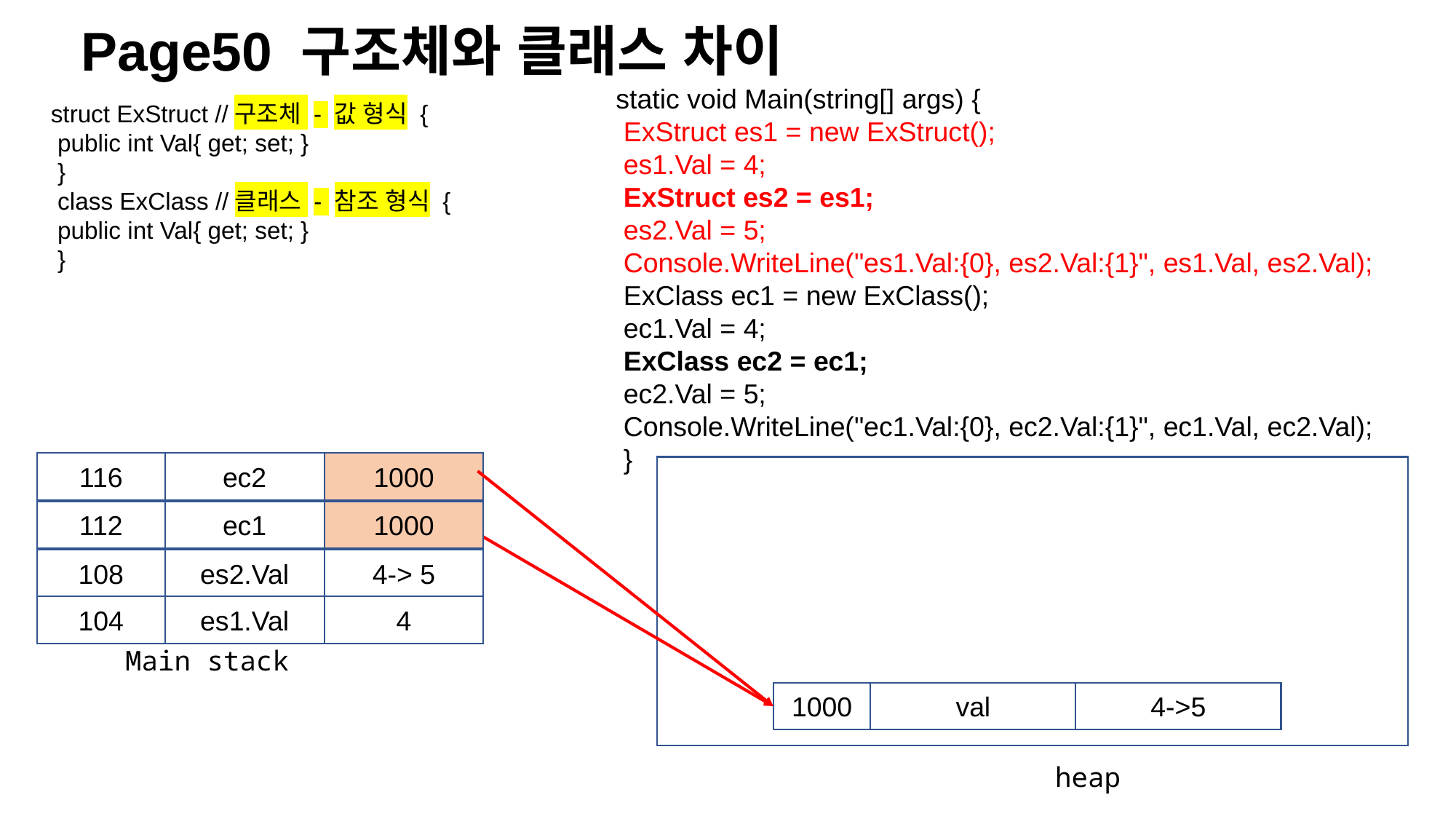

Page50 구조체와 클래스 차이
static void Main(string[] args) {
 ExStruct es1 = new ExStruct();
 es1.Val = 4;
 ExStruct es2 = es1;
 es2.Val = 5;
 Console.WriteLine("es1.Val:{0}, es2.Val:{1}", es1.Val, es2.Val);
 ExClass ec1 = new ExClass();
 ec1.Val = 4;
 ExClass ec2 = ec1;
 ec2.Val = 5;
 Console.WriteLine("ec1.Val:{0}, ec2.Val:{1}", ec1.Val, ec2.Val);
 }
struct ExStruct //구조체 - 값 형식 {
 public int Val{ get; set; }
 }
 class ExClass //클래스 - 참조 형식 {
 public int Val{ get; set; }
 }
116
ec2
1000

112
ec1
1000
108
es2.Val
4-> 5
104
es1.Val
4
Main stack
4->5
1000
val
heap